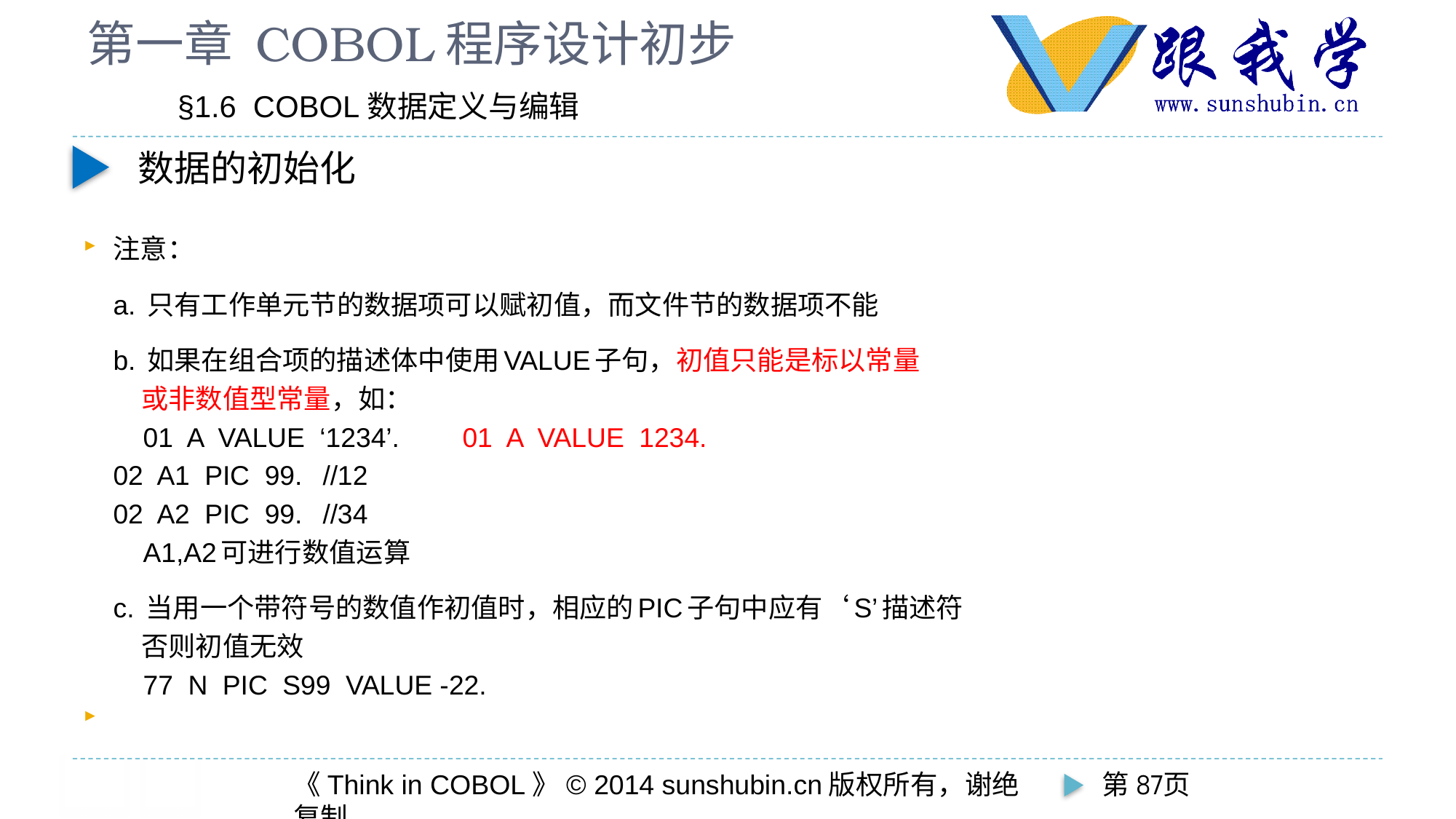

# 第一章 COBOL程序设计初步
 §1.6  COBOL数据定义与编辑
数据的初始化

注意：

	a. 只有工作单元节的数据项可以赋初值，而文件节的数据项不能

	b. 如果在组合项的描述体中使用VALUE子句，初值只能是标以常量
	    或非数值型常量，如：
	    01  A  VALUE  ‘1234’.		01  A  VALUE  1234.
		02  A1  PIC  99.		//12
		02  A2  PIC  99.		//34
	    A1,A2可进行数值运算

	c. 当用一个带符号的数值作初值时，相应的PIC子句中应有‘S’描述符
	    否则初值无效
	    77  N  PIC  S99  VALUE -22.